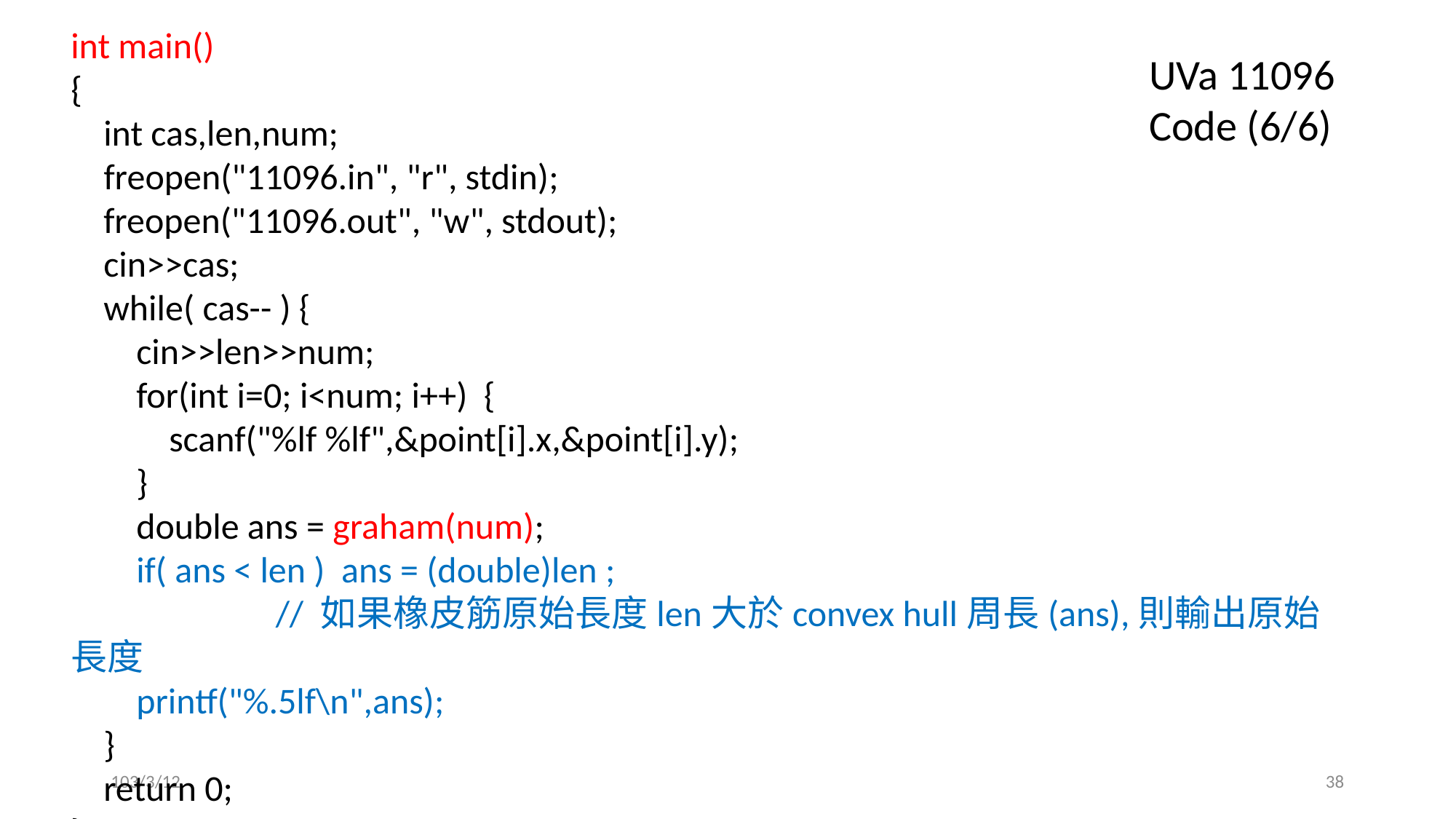

int main()
{
    int cas,len,num;
    freopen("11096.in", "r", stdin);
    freopen("11096.out", "w", stdout);
    cin>>cas;
    while( cas-- ) {
        cin>>len>>num;
        for(int i=0; i<num; i++)  {
            scanf("%lf %lf",&point[i].x,&point[i].y);
        }
        double ans = graham(num);
        if( ans < len )  ans = (double)len ;
                         // 如果橡皮筋原始長度len大於convex hull周長(ans),則輸出原始長度
        printf("%.5lf\n",ans);
    }
    return 0;
}
UVa 11096 Code (6/6)
103/3/12

38